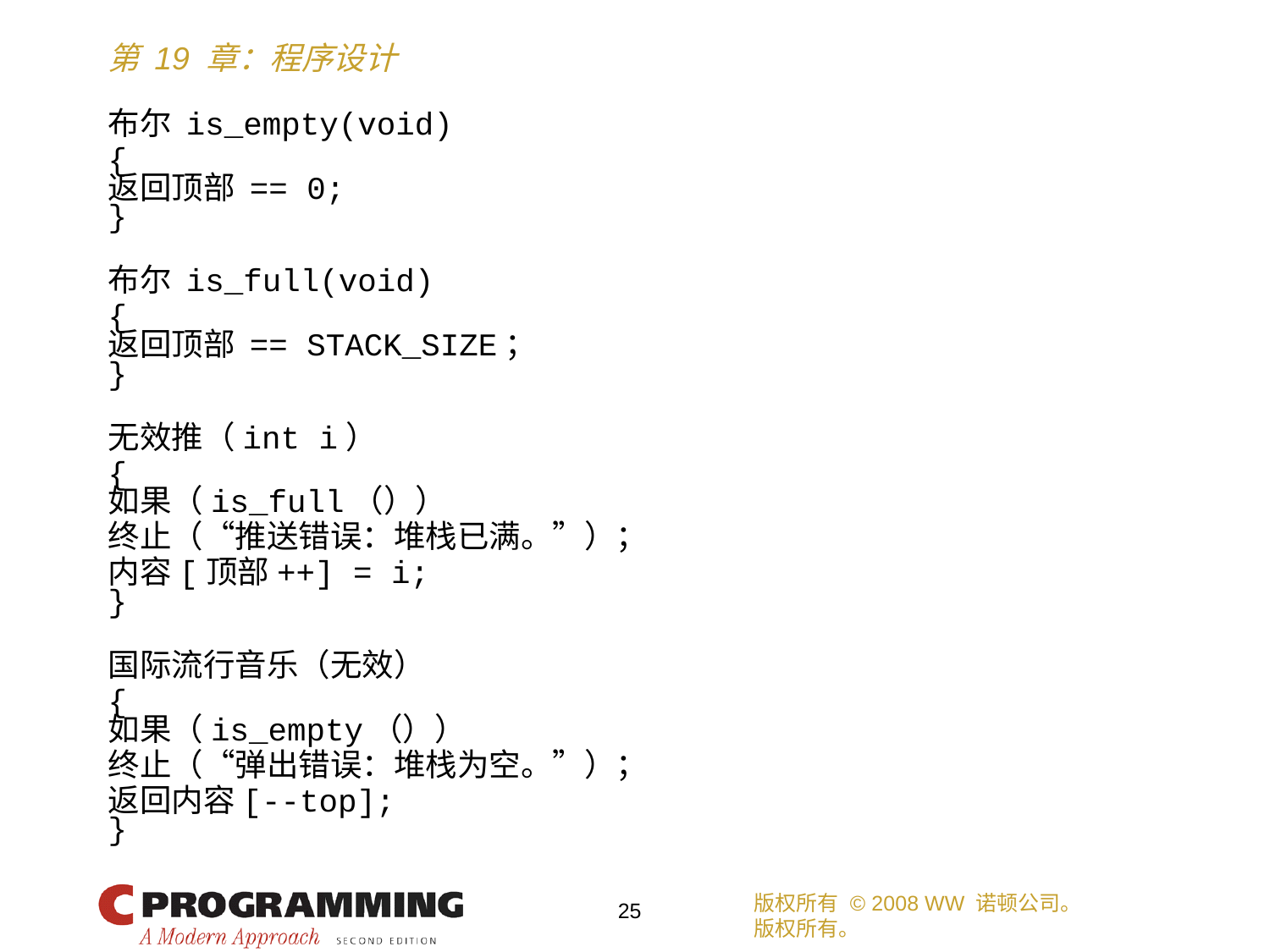

布尔 is_empty(void)
{
返回顶部 == 0;
}

布尔 is_full(void)
{
返回顶部 == STACK_SIZE；
}

无效推（int i）
{
如果（is_full（））
终止（“推送错误：堆栈已满。”）；
内容[顶部++] = i;
}

国际流行音乐（无效）
{
如果（is_empty（））
终止（“弹出错误：堆栈为空。”）；
返回内容[--top];
}
版权所有 © 2008 WW 诺顿公司。
版权所有。
25